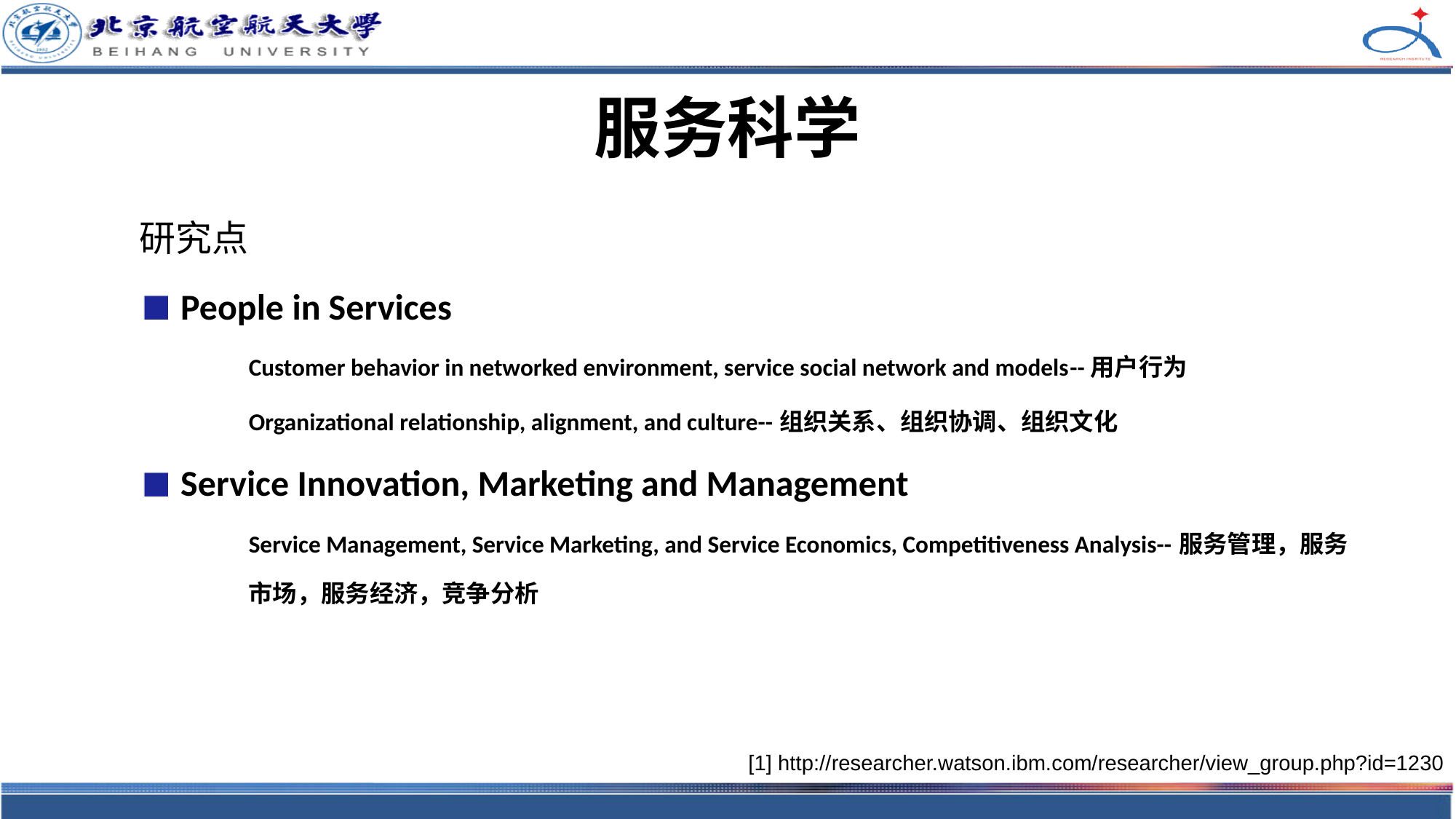

# 服务科学
研究点
People in Services
Customer behavior in networked environment, service social network and models--用户行为
Organizational relationship, alignment, and culture--组织关系、组织协调、组织文化
Service Innovation, Marketing and Management
Service Management, Service Marketing, and Service Economics, Competitiveness Analysis--服务管理，服务市场，服务经济，竞争分析

[1] http://researcher.watson.ibm.com/researcher/view_group.php?id=1230